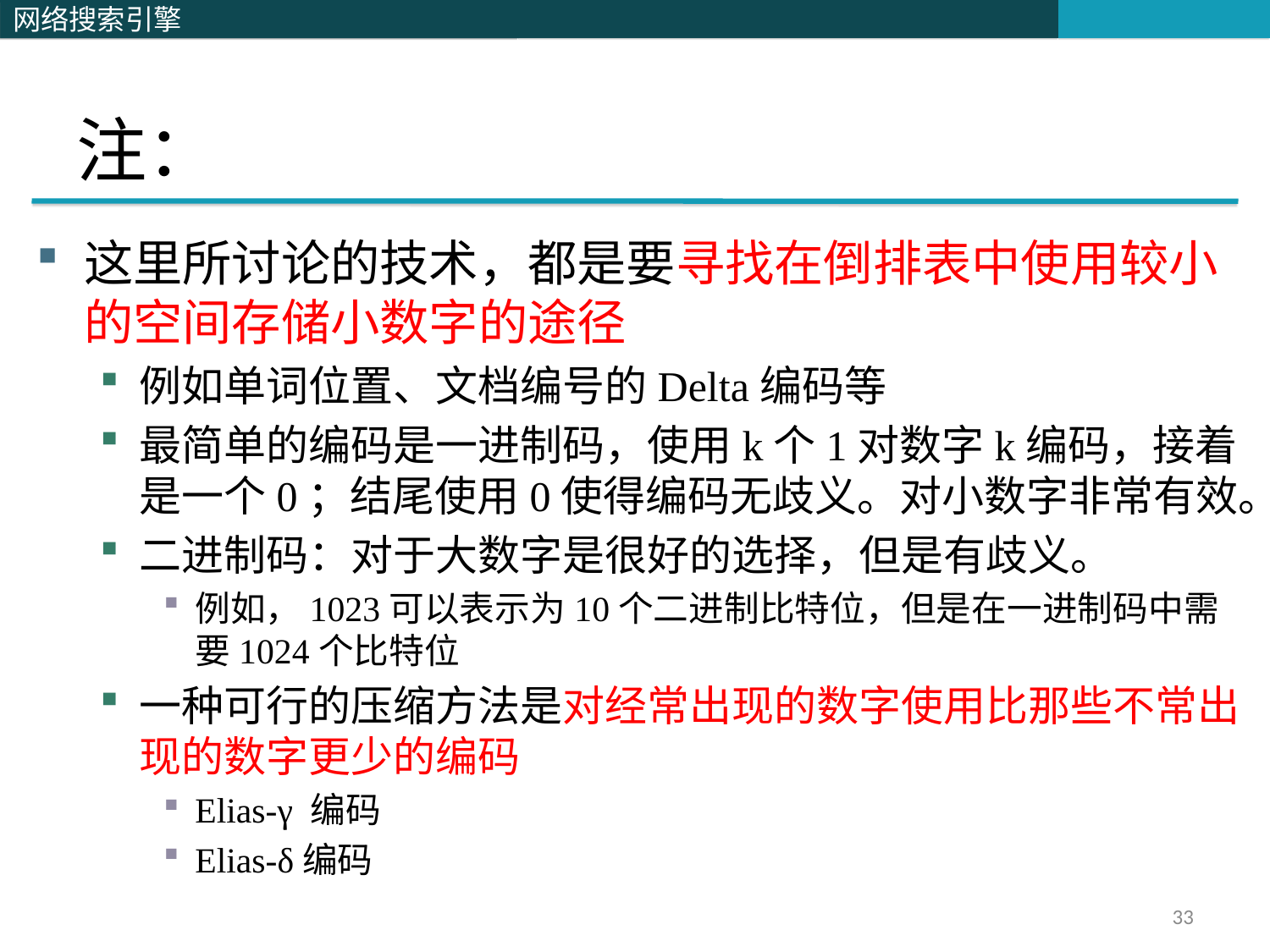

# 注：
这里所讨论的技术，都是要寻找在倒排表中使用较小的空间存储小数字的途径
例如单词位置、文档编号的Delta编码等
最简单的编码是一进制码，使用k个1对数字k编码，接着是一个0；结尾使用0使得编码无歧义。对小数字非常有效。
二进制码：对于大数字是很好的选择，但是有歧义。
例如，1023可以表示为10个二进制比特位，但是在一进制码中需要1024个比特位
一种可行的压缩方法是对经常出现的数字使用比那些不常出现的数字更少的编码
Elias-γ 编码
Elias-δ编码

33